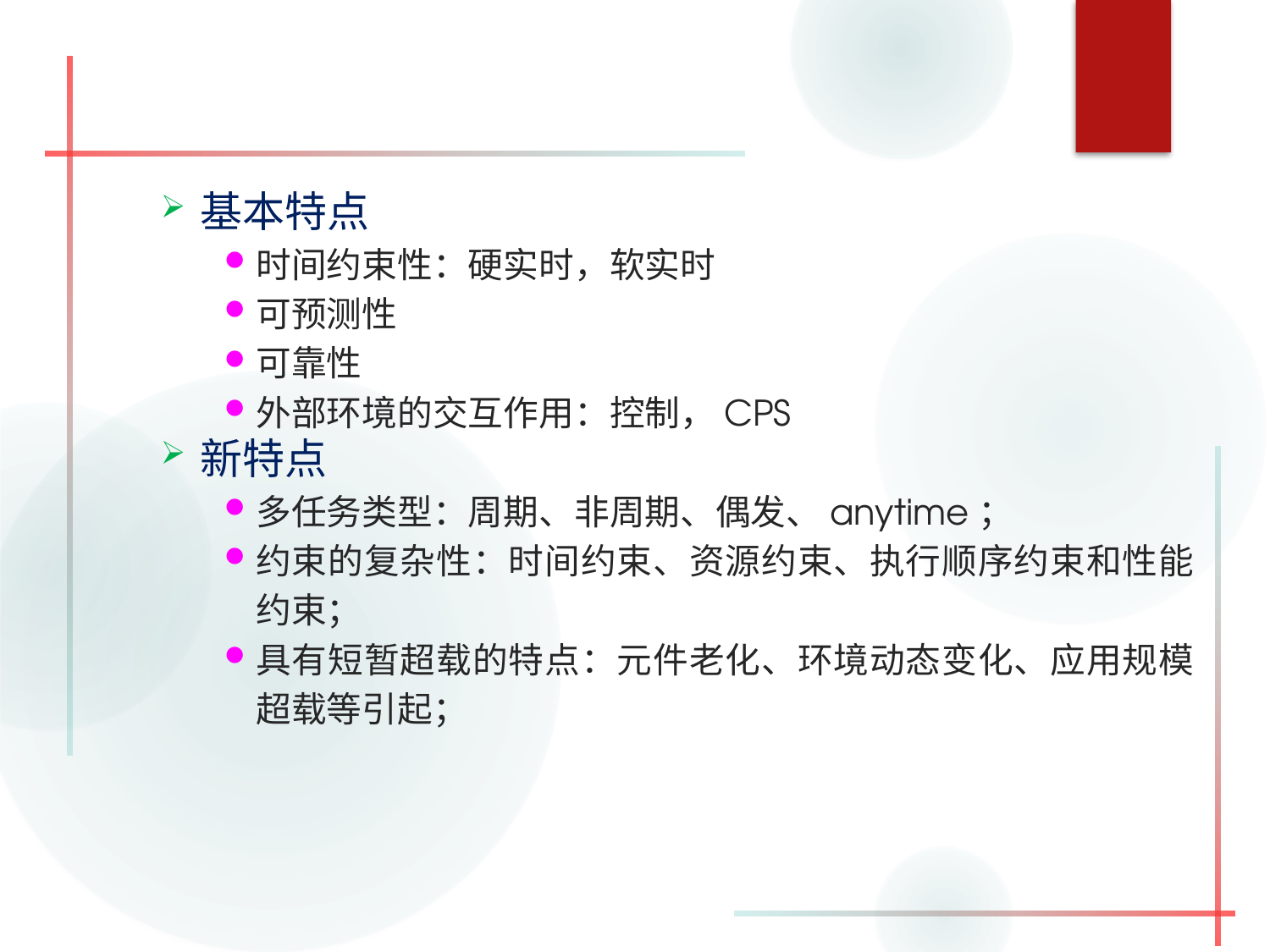

33
基本特点
时间约束性：硬实时，软实时
可预测性
可靠性
外部环境的交互作用：控制，CPS
新特点
多任务类型：周期、非周期、偶发、anytime；
约束的复杂性：时间约束、资源约束、执行顺序约束和性能约束；
具有短暂超载的特点：元件老化、环境动态变化、应用规模超载等引起；